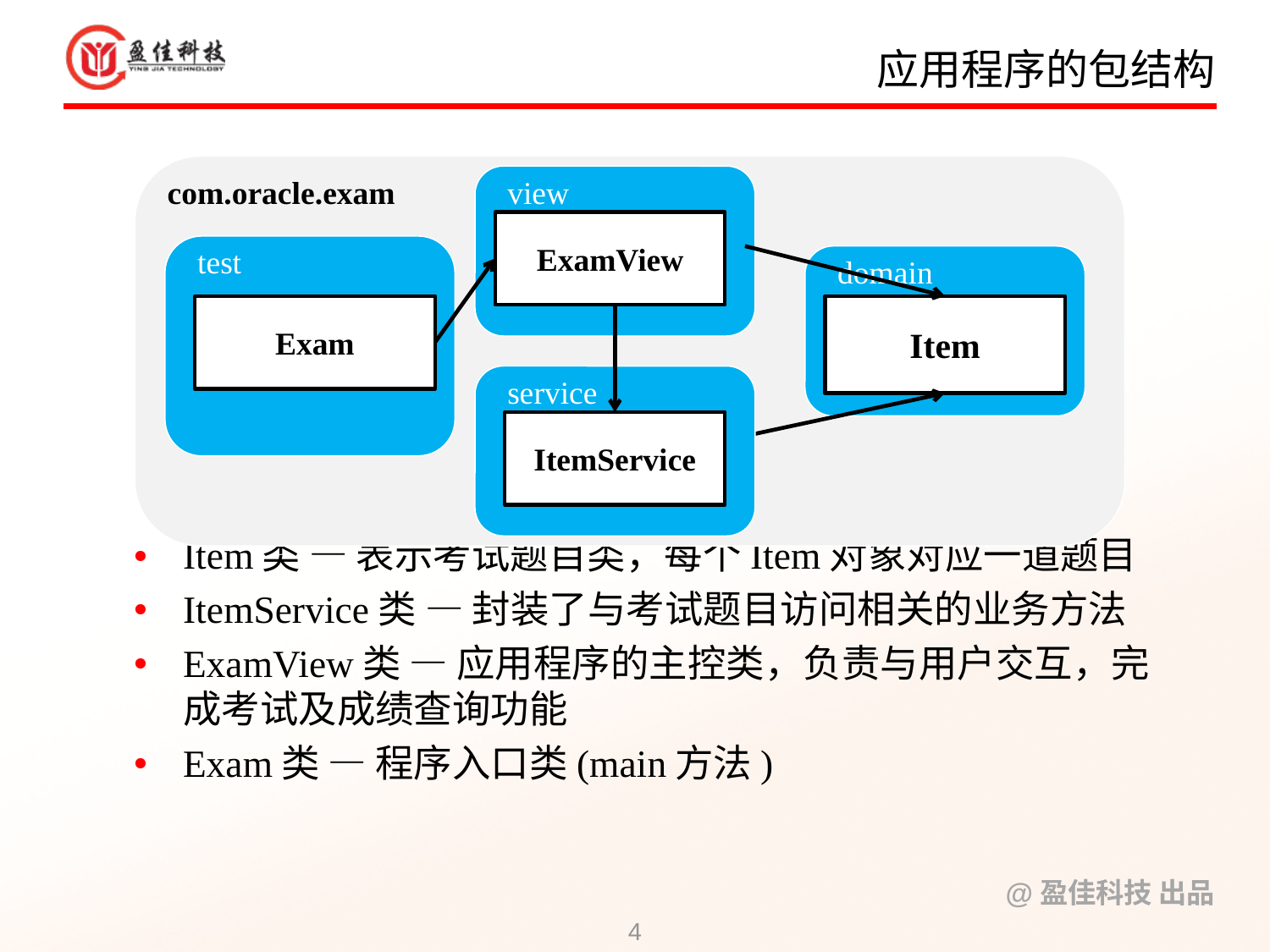

# 应用程序的包结构

Item类 — 表示考试题目类，每个Item对象对应一道题目
ItemService类 — 封装了与考试题目访问相关的业务方法
ExamView类 — 应用程序的主控类，负责与用户交互，完成考试及成绩查询功能
Exam类 — 程序入口类(main方法)

view
com.oracle.exam

ExamView

test

domain

Exam

Item

service

ItemService

ItemService

4